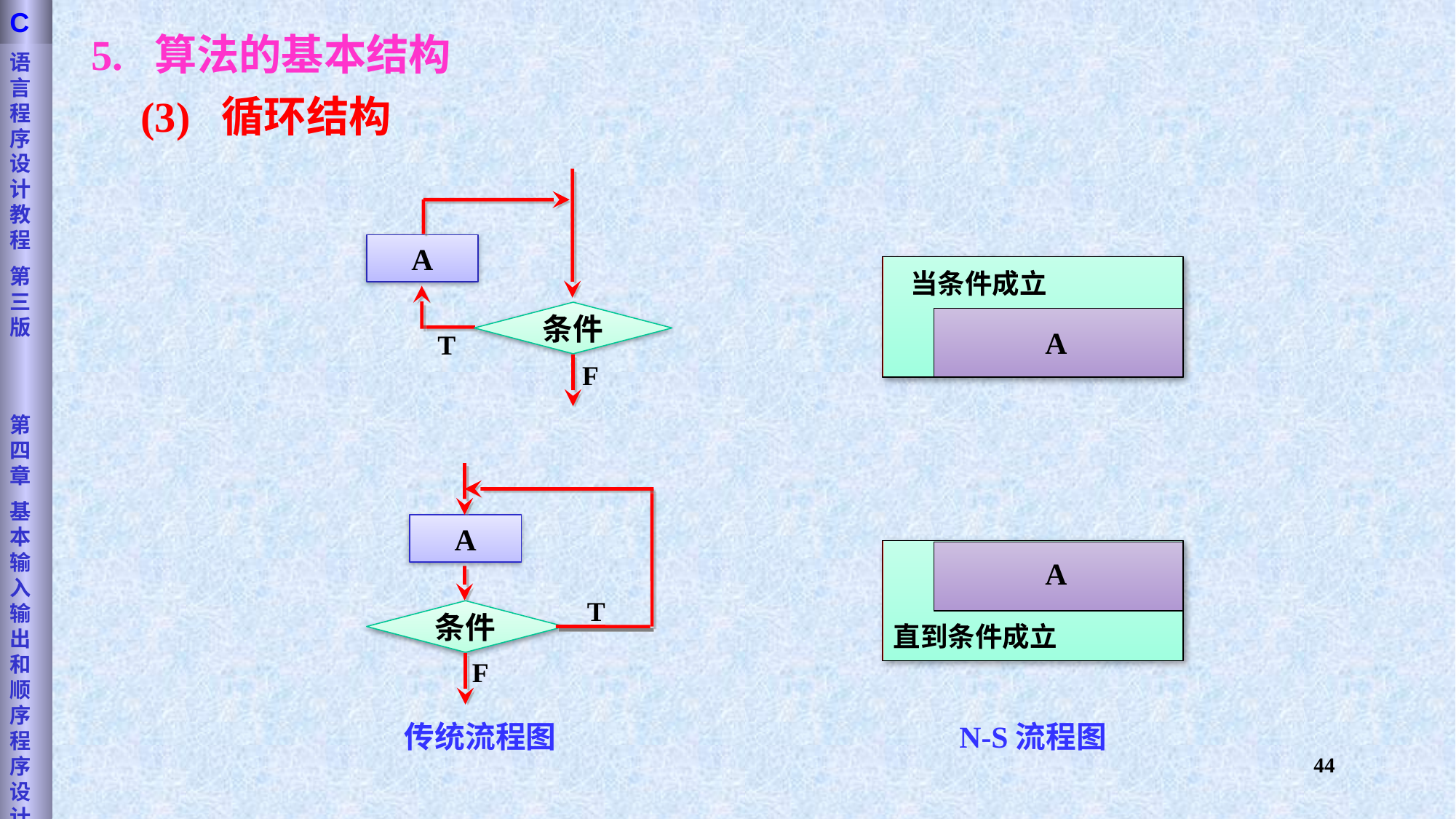

语言程序设计教程
第三版

第四章
基本输入输出和顺序程序设计
C
5.  算法的基本结构
(3)  循环结构

A

条件

T
F

A
T
条件

F

传统流程图

当条件成立

A

A
直到条件成立
N-S流程图
44